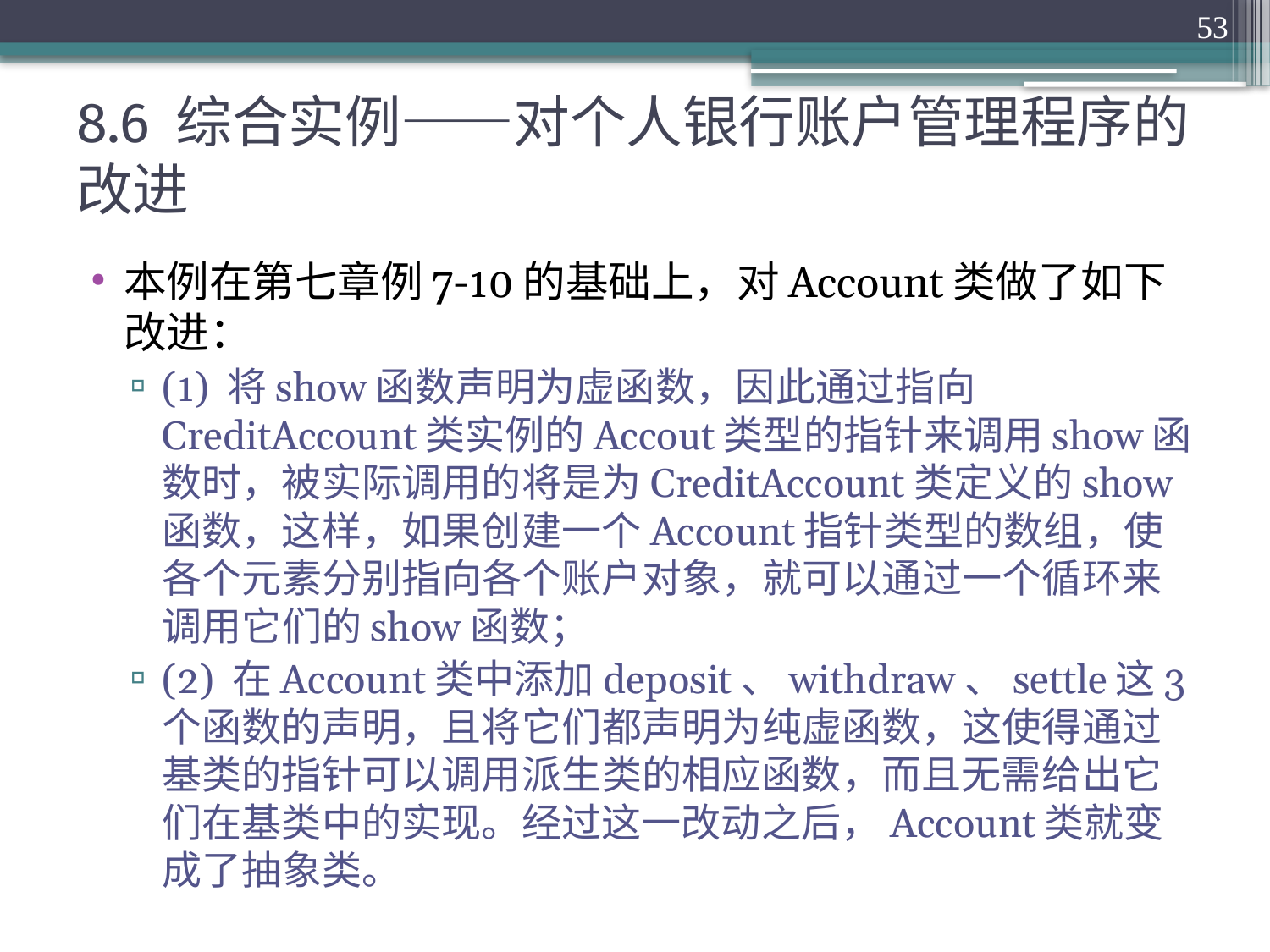

53
# 8.6 综合实例——对个人银行账户管理程序的改进
本例在第七章例7-10的基础上，对Account类做了如下改进：
(1) 将show函数声明为虚函数，因此通过指向CreditAccount类实例的Accout类型的指针来调用show函数时，被实际调用的将是为CreditAccount类定义的show函数，这样，如果创建一个Account指针类型的数组，使各个元素分别指向各个账户对象，就可以通过一个循环来调用它们的show函数；
(2) 在Account类中添加deposit、withdraw、settle这3个函数的声明，且将它们都声明为纯虚函数，这使得通过基类的指针可以调用派生类的相应函数，而且无需给出它们在基类中的实现。经过这一改动之后，Account类就变成了抽象类。